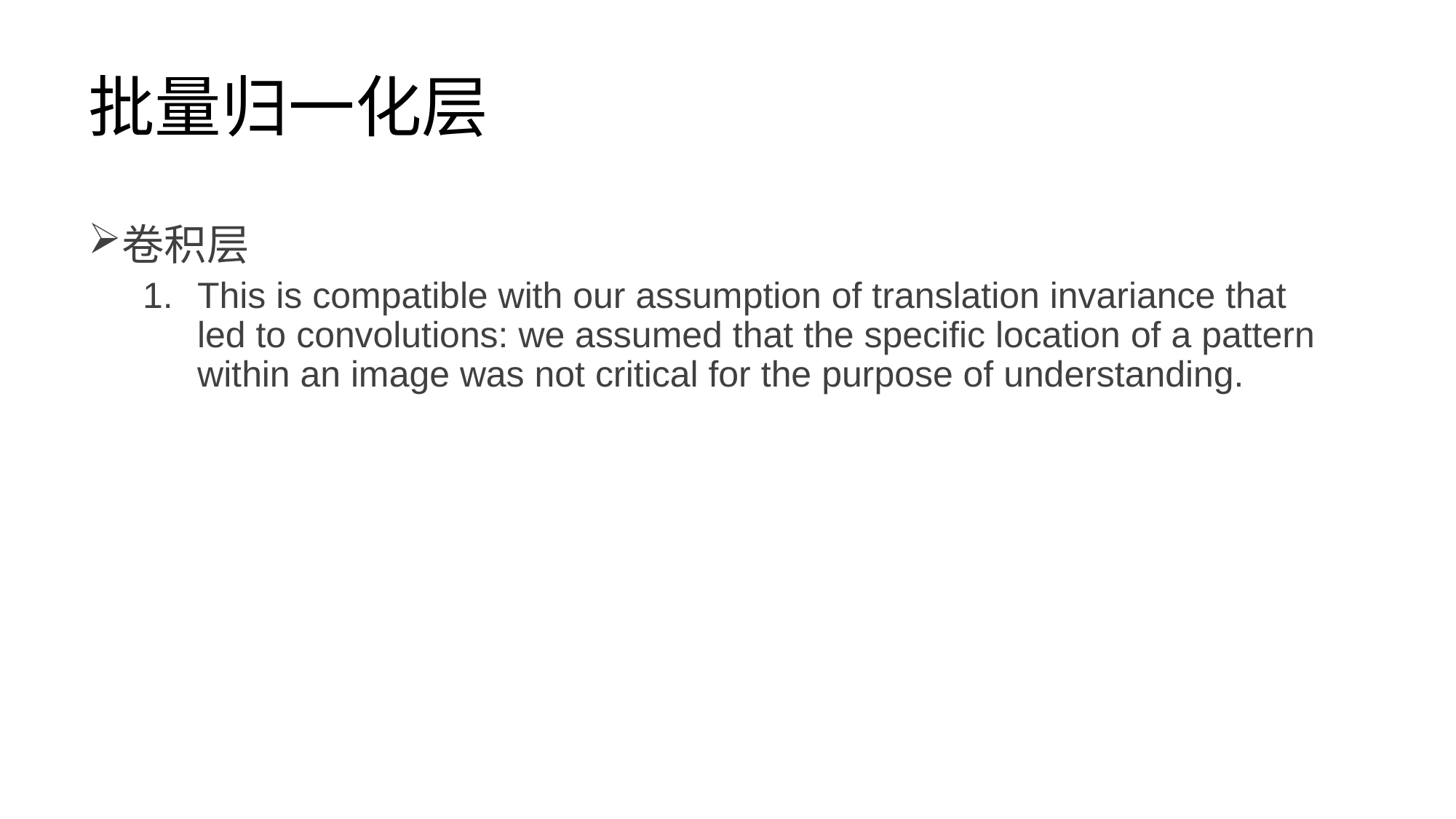

# 批量归一化层
卷积层
This is compatible with our assumption of translation invariance that led to convolutions: we assumed that the specific location of a pattern within an image was not critical for the purpose of understanding.